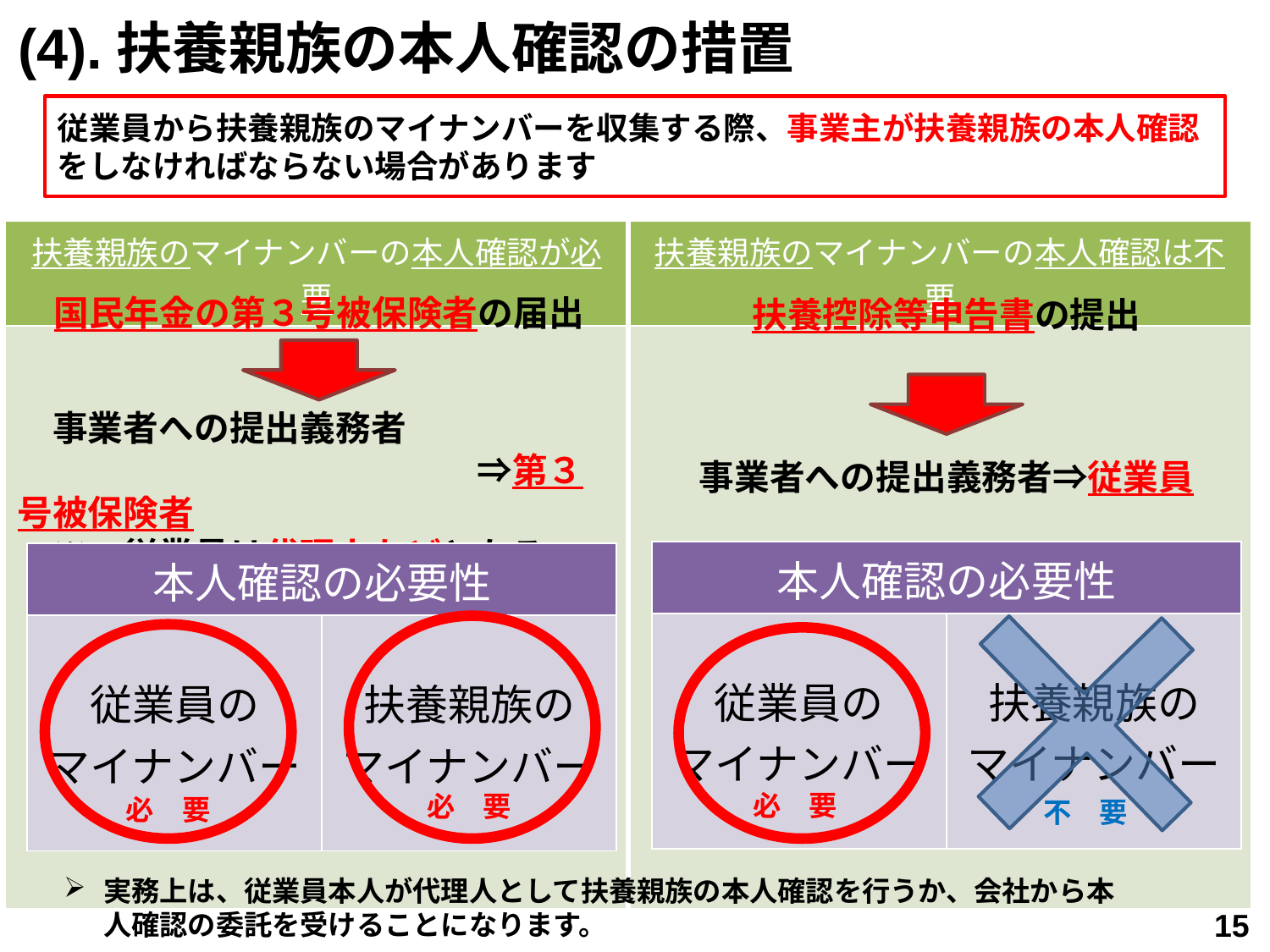

(4).扶養親族の本人確認の措置
従業員から扶養親族のマイナンバーを収集する際、事業主が扶養親族の本人確認をしなければならない場合があります
| 扶養親族のマイナンバーの本人確認が必要 | 扶養親族のマイナンバーの本人確認は不要 |
| --- | --- |
|  |  |
国民年金の第３号被保険者の届出
扶養控除等申告書の提出

　事業者への提出義務者
　　　　　　　　　　　　　⇒第３号被保険者
　※　従業員は代理人などとなる
事業者への提出義務者⇒従業員
| 本人確認の必要性 |  |
| --- | --- |
| 従業員の マイナンバー | 扶養親族の マイナンバー |
| 本人確認の必要性 |  |
| --- | --- |
| 従業員の マイナンバー | 扶養親族の マイナンバー |

必　要
必　要
必　要
不　要
実務上は、従業員本人が代理人として扶養親族の本人確認を行うか、会社から本人確認の委託を受けることになります。
15